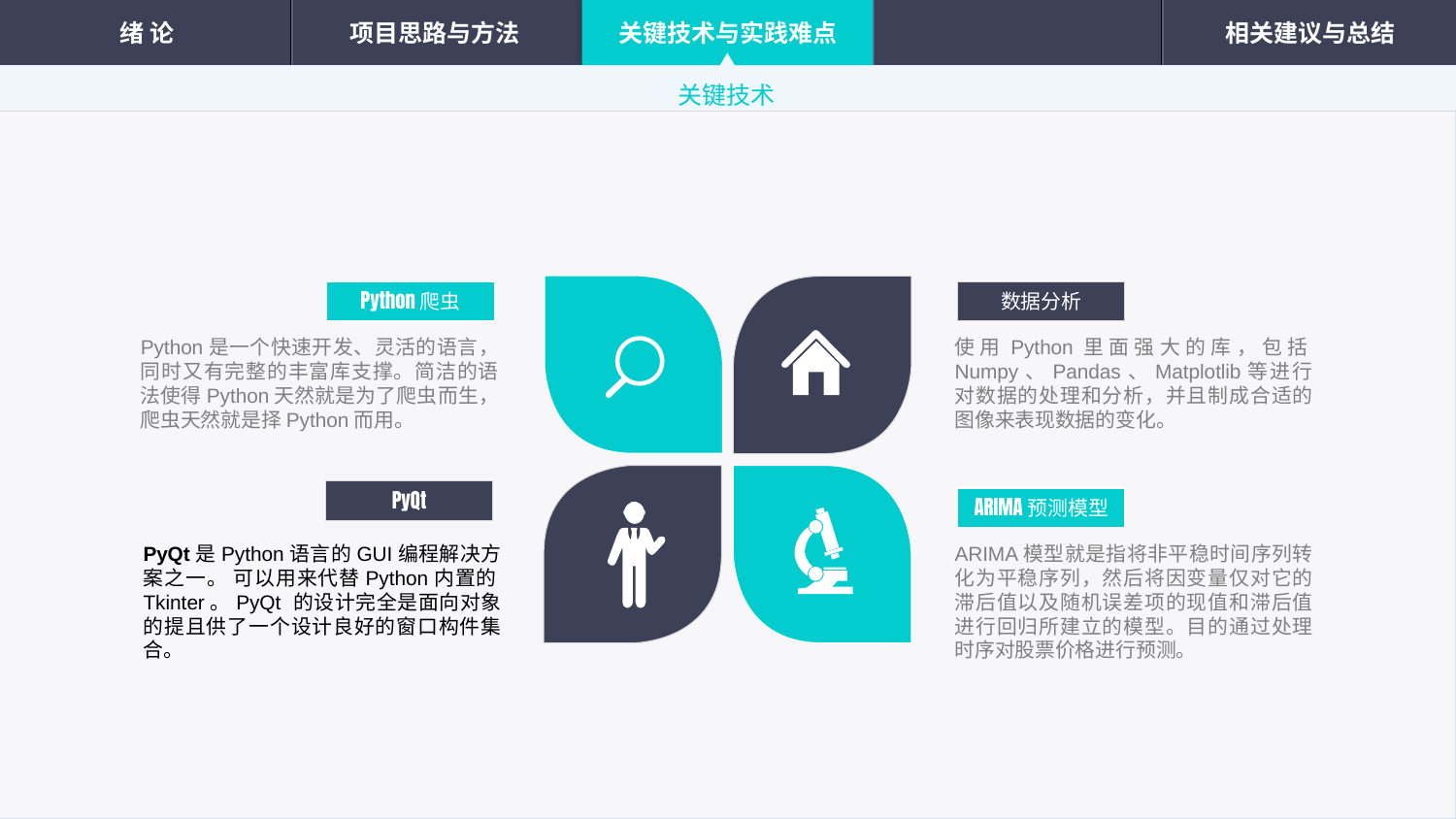

绪 论
项目思路与方法
关键技术与实践难点

相关建议与总结
关键技术

Python爬虫
数据分析

Python是一个快速开发、灵活的语言，同时又有完整的丰富库支撑。简洁的语法使得Python天然就是为了爬虫而生，爬虫天然就是择Python而用。
使用Python里面强大的库，包括Numpy、Pandas、Matplotlib等进行对数据的处理和分析，并且制成合适的图像来表现数据的变化。

PyQt
ARIMA预测模型

PyQt是Python语言的GUI编程解决方案之一。 可以用来代替Python内置的Tkinter。PyQt 的设计完全是面向对象的提且供了一个设计良好的窗口构件集合。
ARIMA模型就是指将非平稳时间序列转化为平稳序列，然后将因变量仅对它的滞后值以及随机误差项的现值和滞后值进行回归所建立的模型。目的通过处理时序对股票价格进行预测。